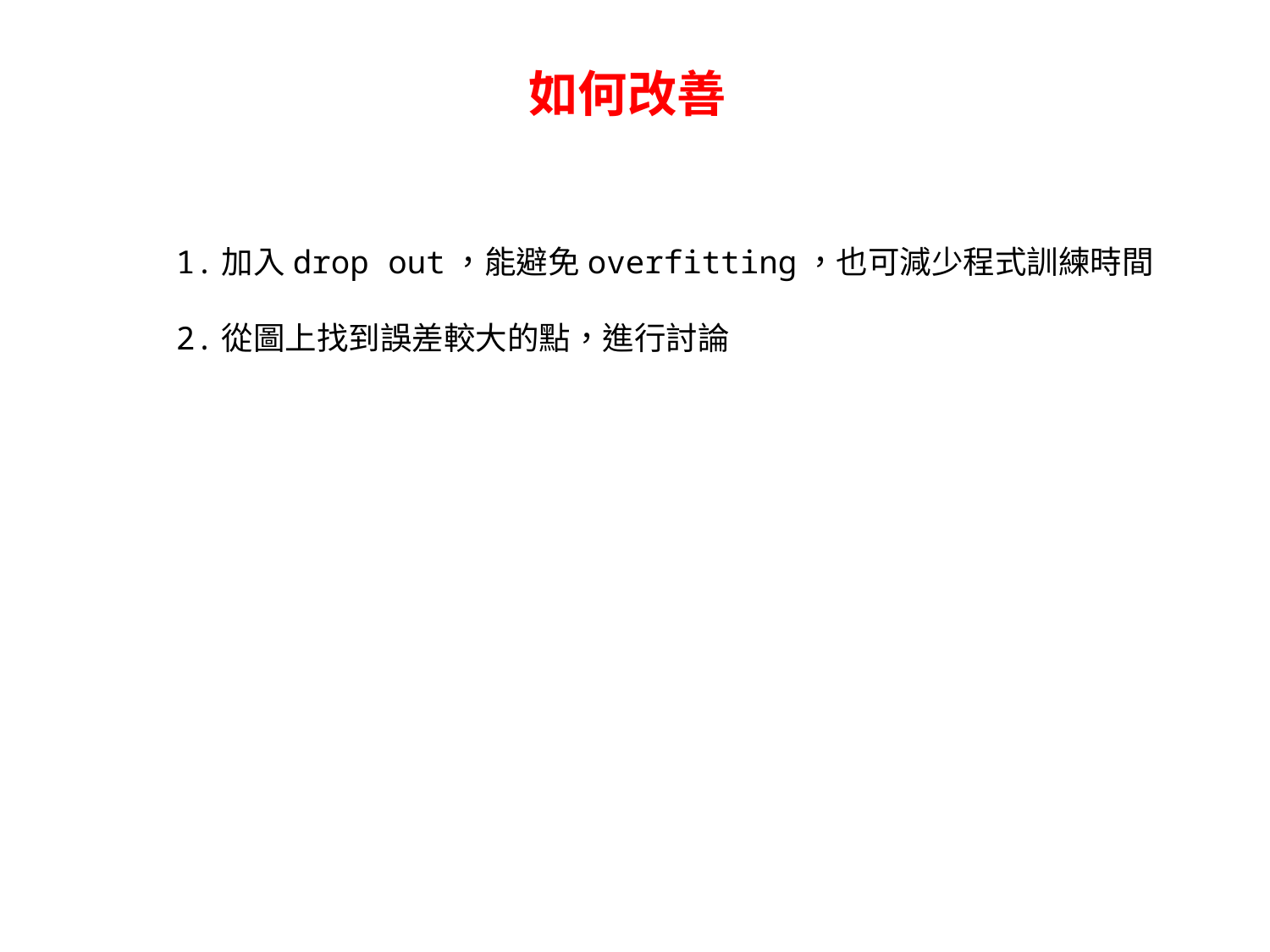

如何改善
1.加入drop out，能避免overfitting，也可減少程式訓練時間

2.從圖上找到誤差較大的點，進行討論